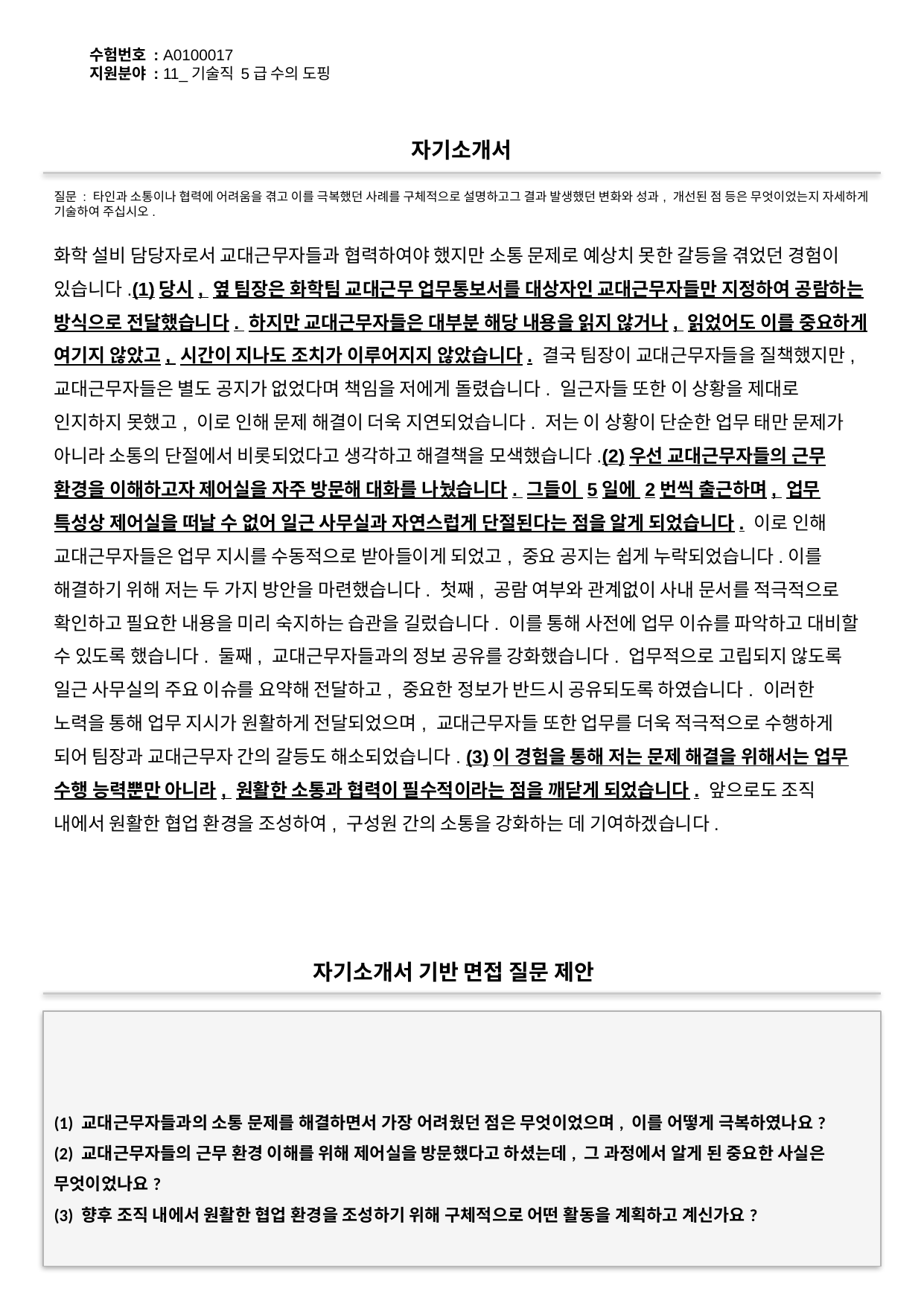

수험번호 : A0100017
지원분야 : 11_기술직 5급 수의 도핑
#

자기소개서

질문 : 타인과 소통이나 협력에 어려움을 겪고 이를 극복했던 사례를 구체적으로 설명하고그 결과 발생했던 변화와 성과, 개선된 점 등은 무엇이었는지 자세하게 기술하여 주십시오.

화학 설비 담당자로서 교대근무자들과 협력하여야 했지만 소통 문제로 예상치 못한 갈등을 겪었던 경험이 있습니다.(1)당시, 옆 팀장은 화학팀 교대근무 업무통보서를 대상자인 교대근무자들만 지정하여 공람하는 방식으로 전달했습니다. 하지만 교대근무자들은 대부분 해당 내용을 읽지 않거나, 읽었어도 이를 중요하게 여기지 않았고, 시간이 지나도 조치가 이루어지지 않았습니다. 결국 팀장이 교대근무자들을 질책했지만, 교대근무자들은 별도 공지가 없었다며 책임을 저에게 돌렸습니다. 일근자들 또한 이 상황을 제대로 인지하지 못했고, 이로 인해 문제 해결이 더욱 지연되었습니다. 저는 이 상황이 단순한 업무 태만 문제가 아니라 소통의 단절에서 비롯되었다고 생각하고 해결책을 모색했습니다.(2)우선 교대근무자들의 근무 환경을 이해하고자 제어실을 자주 방문해 대화를 나눴습니다. 그들이 5일에 2번씩 출근하며, 업무 특성상 제어실을 떠날 수 없어 일근 사무실과 자연스럽게 단절된다는 점을 알게 되었습니다. 이로 인해 교대근무자들은 업무 지시를 수동적으로 받아들이게 되었고, 중요 공지는 쉽게 누락되었습니다.이를 해결하기 위해 저는 두 가지 방안을 마련했습니다. 첫째, 공람 여부와 관계없이 사내 문서를 적극적으로 확인하고 필요한 내용을 미리 숙지하는 습관을 길렀습니다. 이를 통해 사전에 업무 이슈를 파악하고 대비할 수 있도록 했습니다. 둘째, 교대근무자들과의 정보 공유를 강화했습니다. 업무적으로 고립되지 않도록 일근 사무실의 주요 이슈를 요약해 전달하고, 중요한 정보가 반드시 공유되도록 하였습니다. 이러한 노력을 통해 업무 지시가 원활하게 전달되었으며, 교대근무자들 또한 업무를 더욱 적극적으로 수행하게 되어 팀장과 교대근무자 간의 갈등도 해소되었습니다. (3)이 경험을 통해 저는 문제 해결을 위해서는 업무 수행 능력뿐만 아니라, 원활한 소통과 협력이 필수적이라는 점을 깨닫게 되었습니다. 앞으로도 조직 내에서 원활한 협업 환경을 조성하여, 구성원 간의 소통을 강화하는 데 기여하겠습니다.

자기소개서 기반 면접 질문 제안

(1) 교대근무자들과의 소통 문제를 해결하면서 가장 어려웠던 점은 무엇이었으며, 이를 어떻게 극복하였나요?
(2) 교대근무자들의 근무 환경 이해를 위해 제어실을 방문했다고 하셨는데, 그 과정에서 알게 된 중요한 사실은 무엇이었나요?
(3) 향후 조직 내에서 원활한 협업 환경을 조성하기 위해 구체적으로 어떤 활동을 계획하고 계신가요?